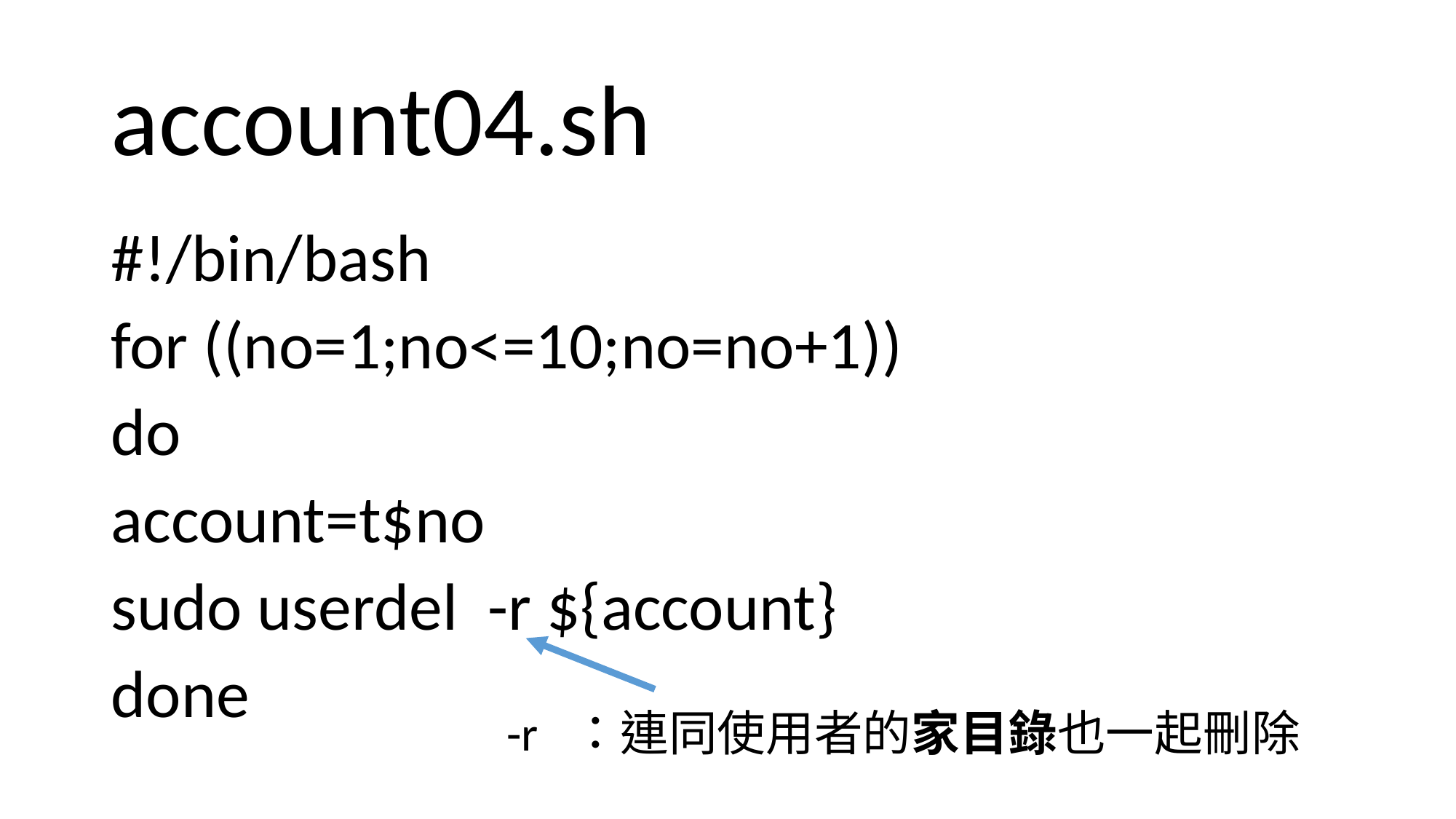

# account04.sh
#!/bin/bash
for ((no=1;no<=10;no=no+1))
do
account=t$no
sudo userdel  -r ${account}
done
-r  ：連同使用者的家目錄也一起刪除